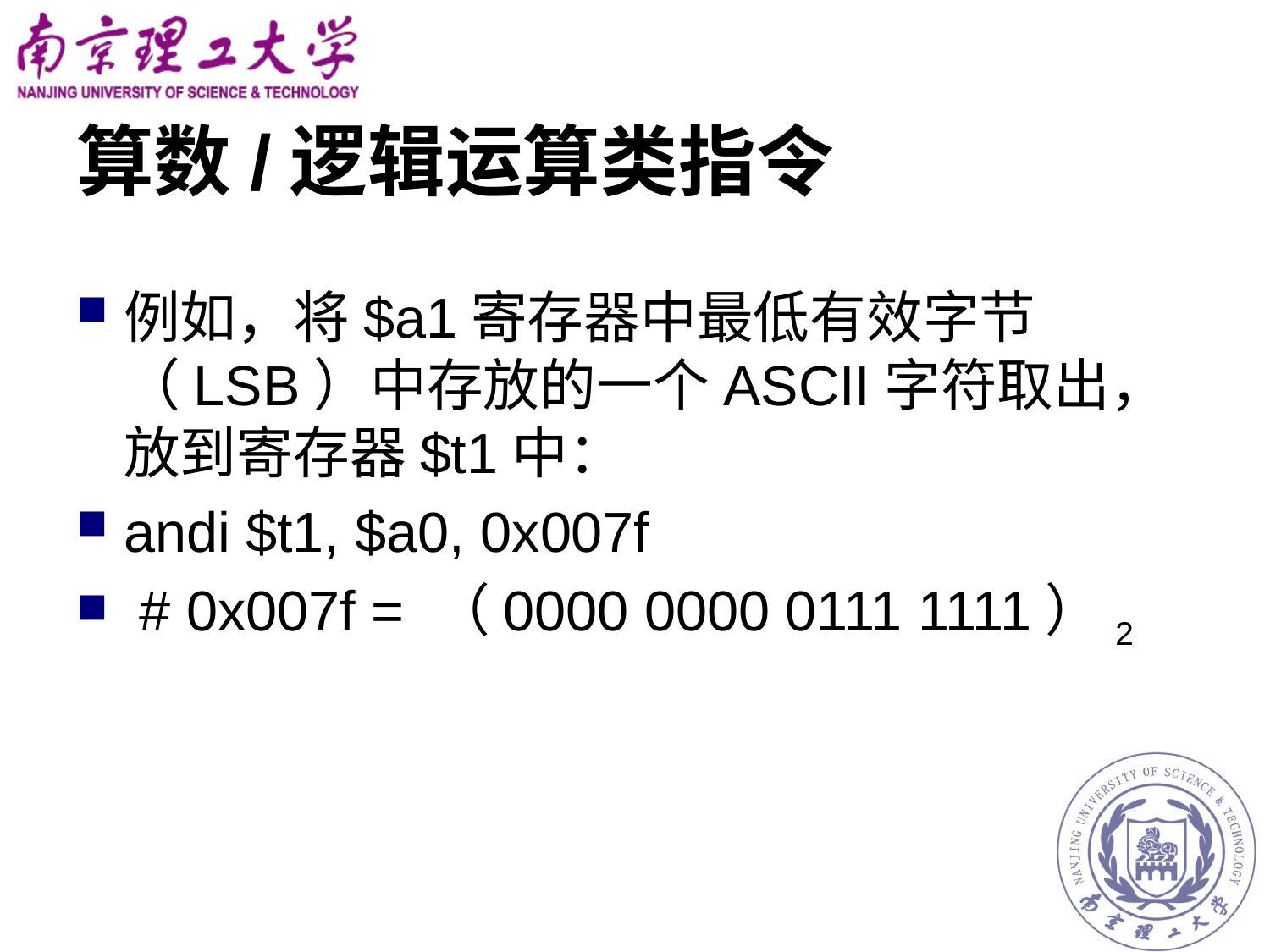

# 算数/逻辑运算类指令
例如，将$a1寄存器中最低有效字节（LSB）中存放的一个ASCII字符取出，放到寄存器$t1中：
andi $t1, $a0, 0x007f
 # 0x007f = （0000 0000 0111 1111）2